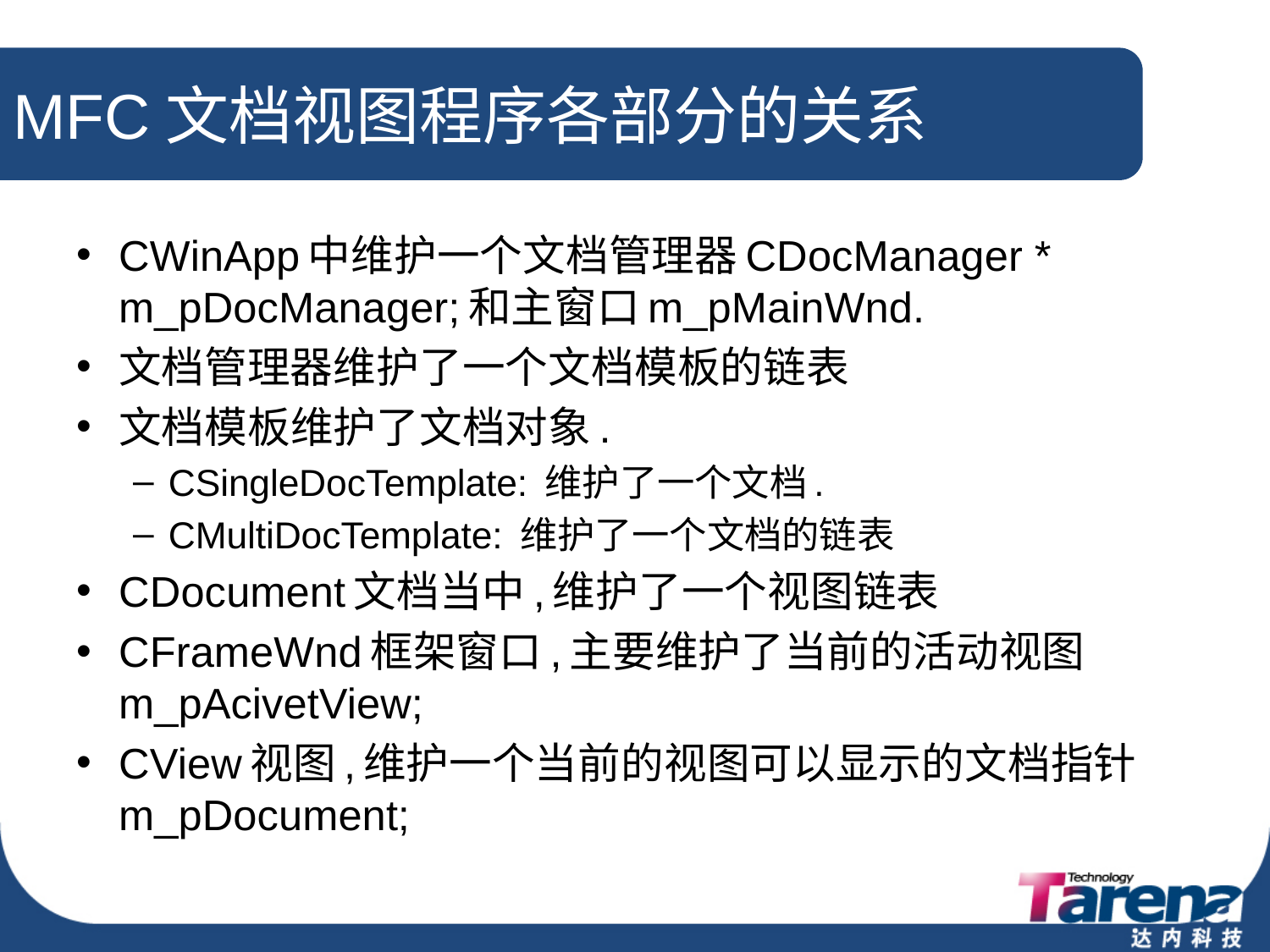

# MFC文档视图程序各部分的关系
CWinApp中维护一个文档管理器CDocManager * m_pDocManager;和主窗口m_pMainWnd.
文档管理器维护了一个文档模板的链表
文档模板维护了文档对象.
CSingleDocTemplate: 维护了一个文档.
CMultiDocTemplate: 维护了一个文档的链表
CDocument文档当中,维护了一个视图链表
CFrameWnd框架窗口,主要维护了当前的活动视图m_pAcivetView;
CView视图,维护一个当前的视图可以显示的文档指针m_pDocument;